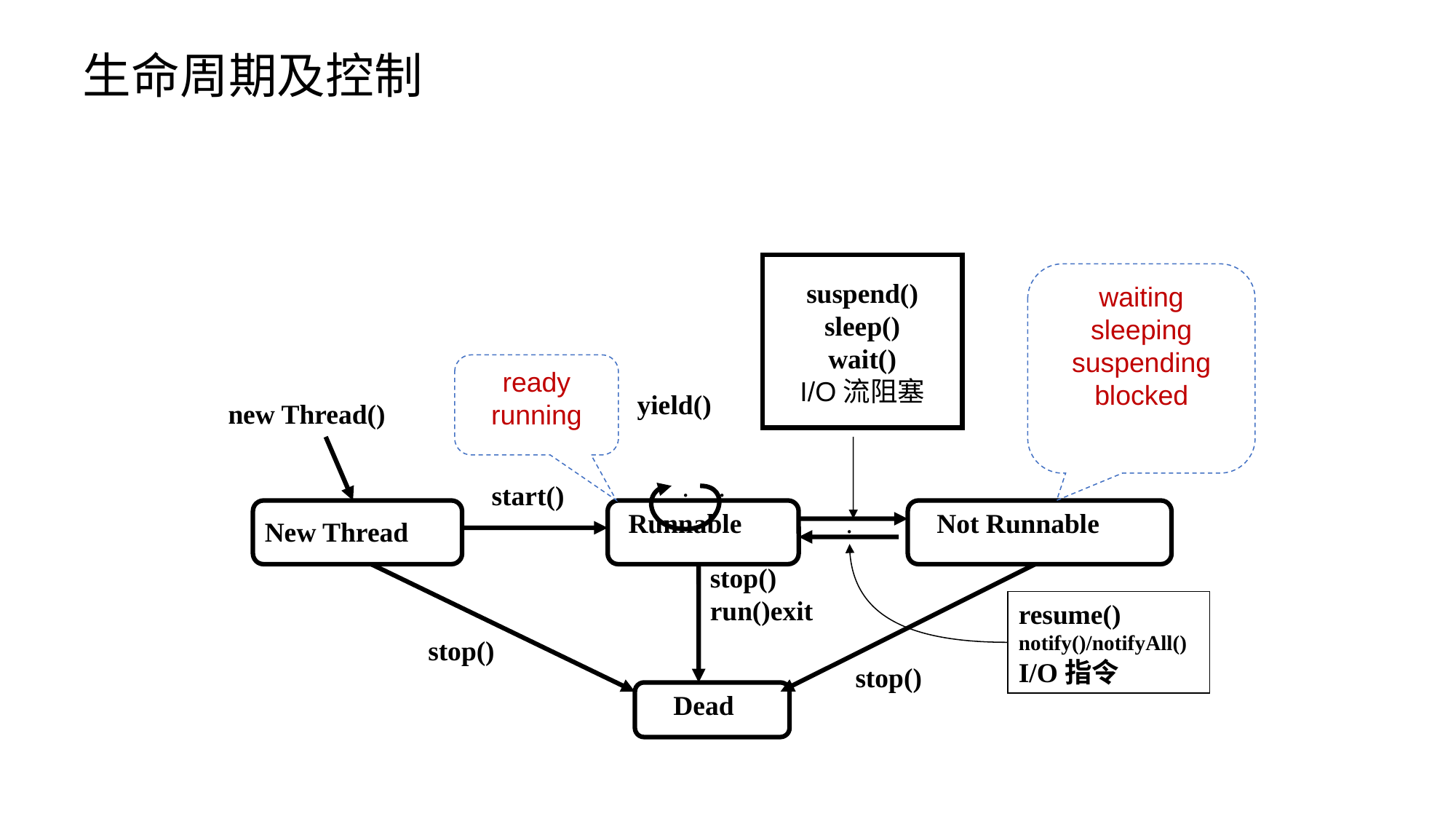

生命周期及控制
suspend()
sleep()
wait()
I/O流阻塞
waiting
sleeping
suspending
blocked
ready
running
yield()
new Thread()

.
.
start()

Runnable
.

Not Runnable
New Thread

stop()
run()exit

resume()
notify()/notifyAll()
I/O指令
stop()
stop()

Dead